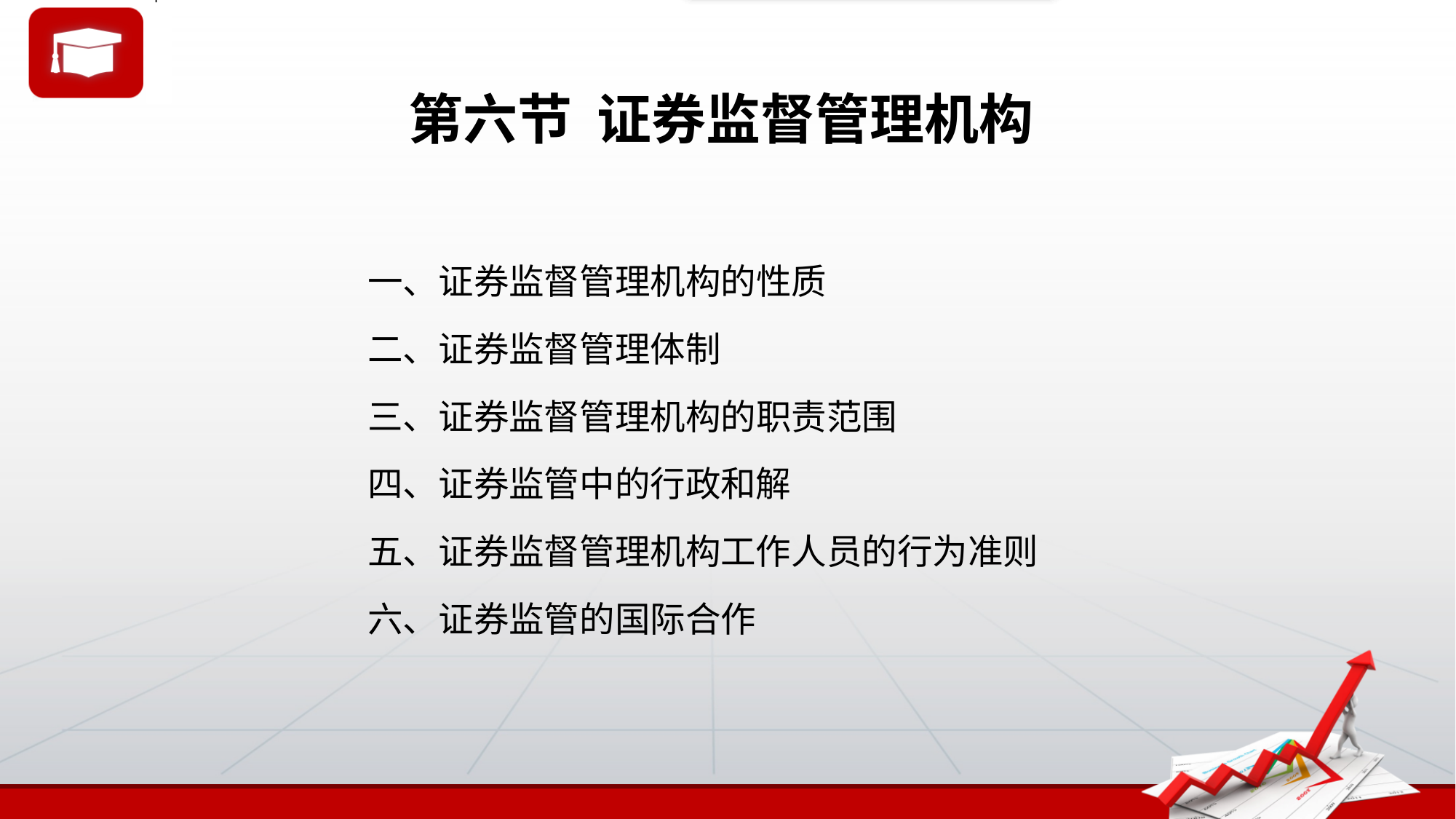

# 第六节  证券监督管理机构
一、证券监督管理机构的性质
二、证券监督管理体制
三、证券监督管理机构的职责范围
四、证券监管中的行政和解
五、证券监督管理机构工作人员的行为准则
六、证券监管的国际合作